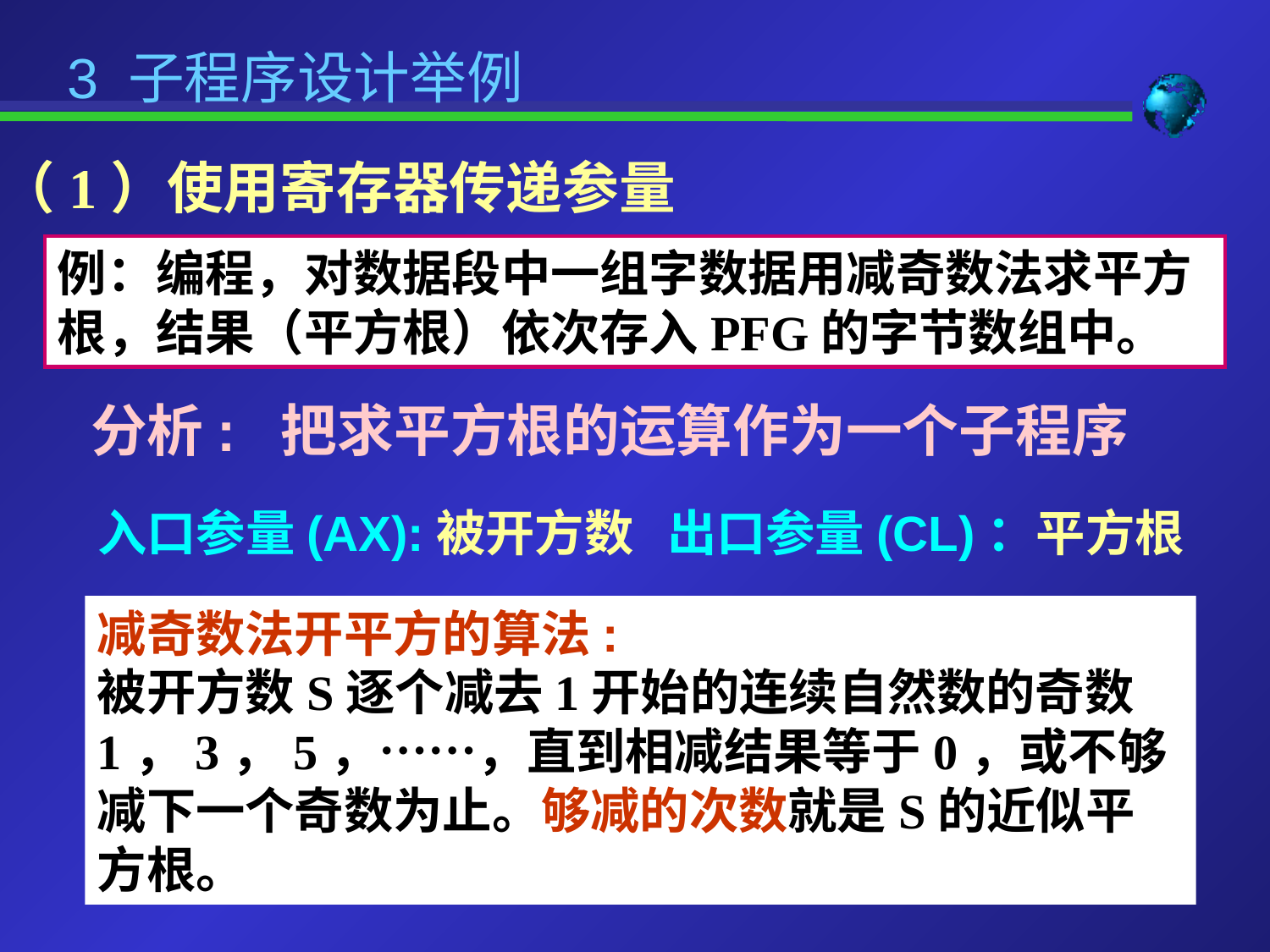

3 子程序设计举例
（1）使用寄存器传递参量
例：编程，对数据段中一组字数据用减奇数法求平方根，结果（平方根）依次存入PFG的字节数组中。
分析:  把求平方根的运算作为一个子程序
入口参量(AX):被开方数   出口参量(CL)：平方根
减奇数法开平方的算法:
被开方数S逐个减去1开始的连续自然数的奇数1，3，5，……，直到相减结果等于0，或不够减下一个奇数为止。够减的次数就是S的近似平方根。
58